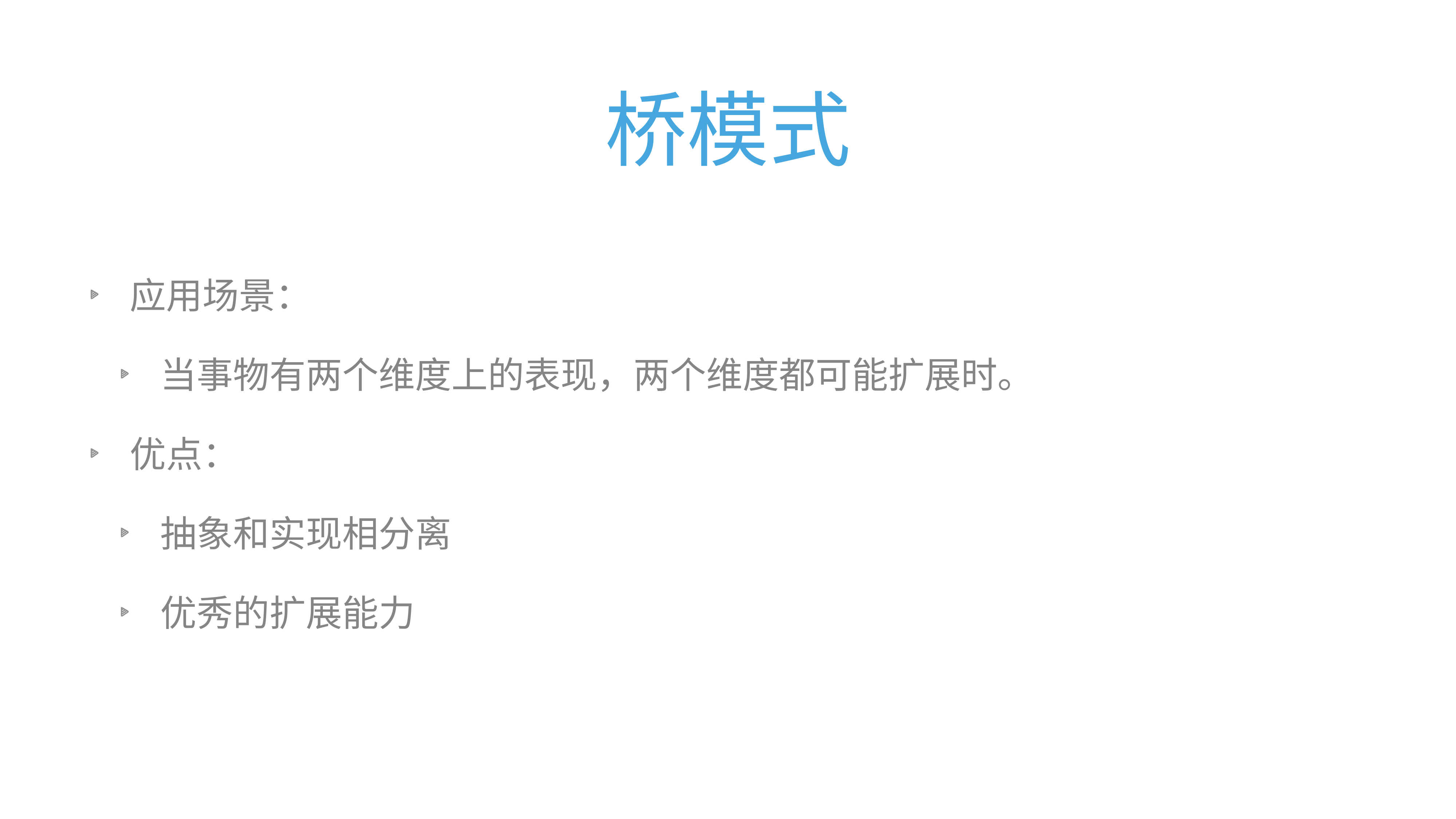

# 桥模式
应用场景：
当事物有两个维度上的表现，两个维度都可能扩展时。
优点：
抽象和实现相分离
优秀的扩展能力